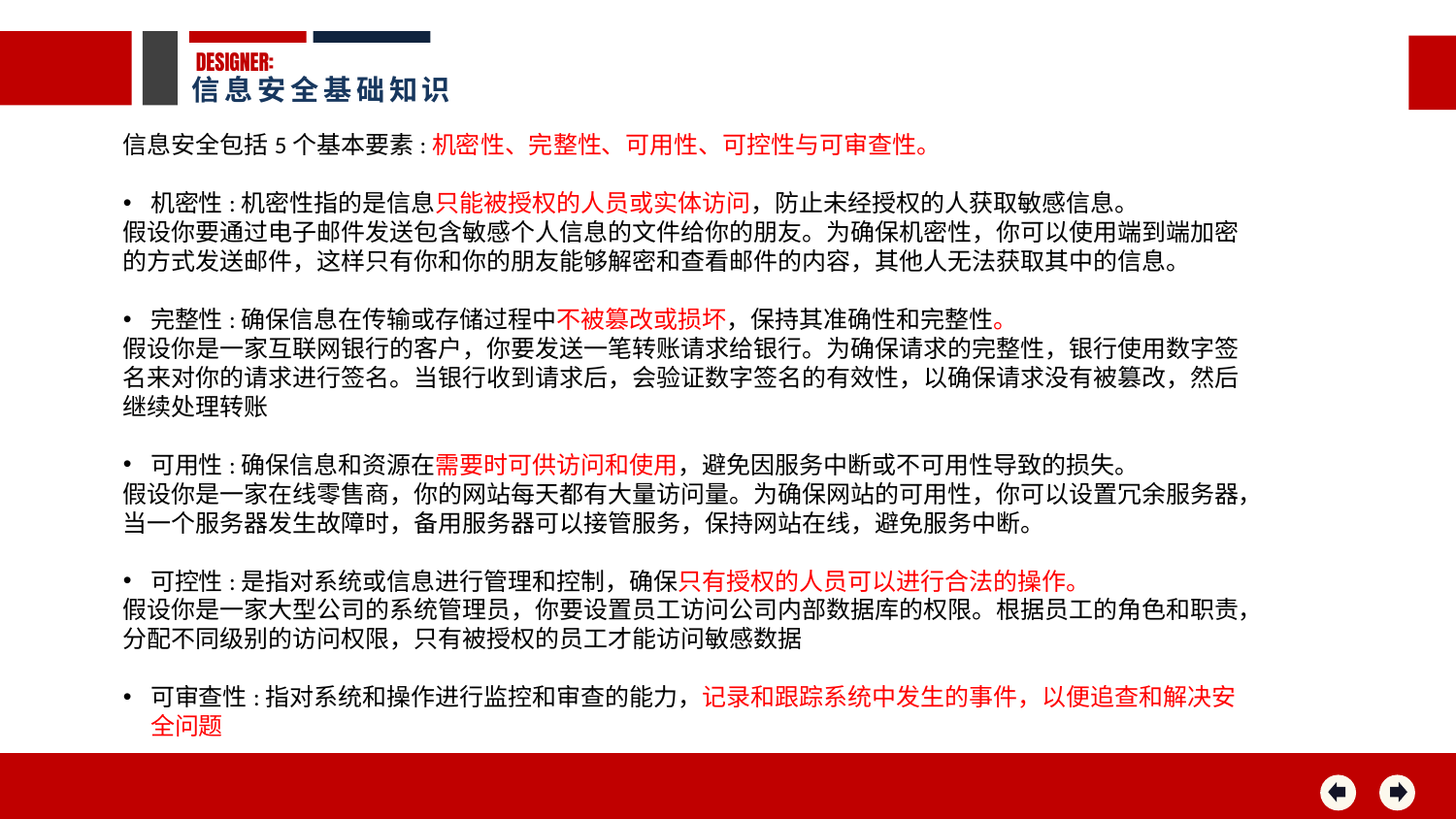

DESIGNER:
信息安全基础知识
信息安全包括5个基本要素:机密性、完整性、可用性、可控性与可审查性。

机密性:机密性指的是信息只能被授权的人员或实体访问，防止未经授权的人获取敏感信息。
假设你要通过电子邮件发送包含敏感个人信息的文件给你的朋友。为确保机密性，你可以使用端到端加密的方式发送邮件，这样只有你和你的朋友能够解密和查看邮件的内容，其他人无法获取其中的信息。

完整性:确保信息在传输或存储过程中不被篡改或损坏，保持其准确性和完整性。
假设你是一家互联网银行的客户，你要发送一笔转账请求给银行。为确保请求的完整性，银行使用数字签名来对你的请求进行签名。当银行收到请求后，会验证数字签名的有效性，以确保请求没有被篡改，然后继续处理转账

可用性:确保信息和资源在需要时可供访问和使用，避免因服务中断或不可用性导致的损失。
假设你是一家在线零售商，你的网站每天都有大量访问量。为确保网站的可用性，你可以设置冗余服务器，当一个服务器发生故障时，备用服务器可以接管服务，保持网站在线，避免服务中断。

可控性:是指对系统或信息进行管理和控制，确保只有授权的人员可以进行合法的操作。
假设你是一家大型公司的系统管理员，你要设置员工访问公司内部数据库的权限。根据员工的角色和职责，分配不同级别的访问权限，只有被授权的员工才能访问敏感数据

可审查性:指对系统和操作进行监控和审查的能力，记录和跟踪系统中发生的事件，以便追查和解决安全问题